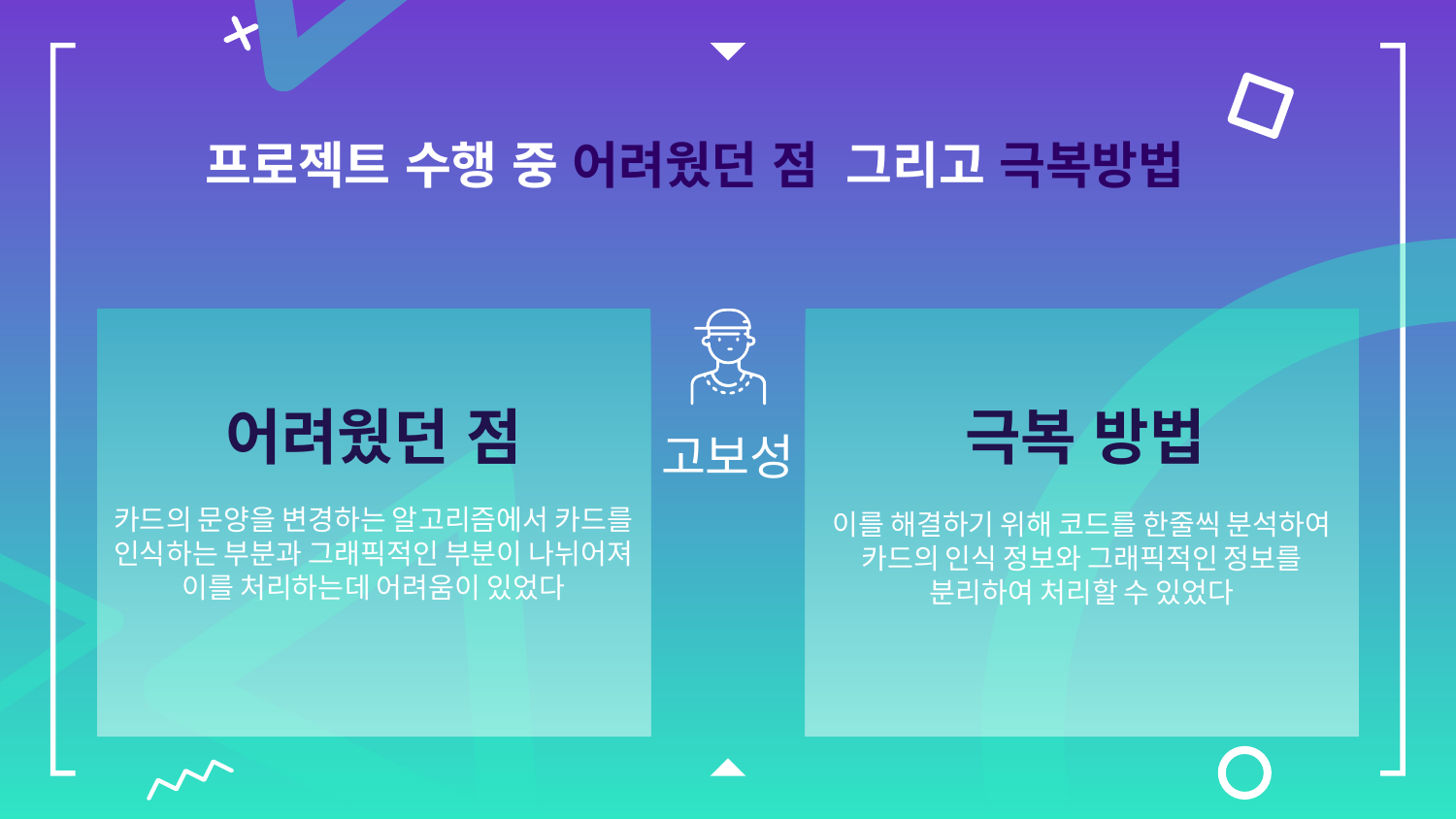

# 프로젝트 수행 중 어려웠던 점  그리고 극복방법

어려웠던 점
극복 방법
고보성
카드의 문양을 변경하는 알고리즘에서 카드를 인식하는 부분과 그래픽적인 부분이 나뉘어져 이를 처리하는데 어려움이 있었다
이를 해결하기 위해 코드를 한줄씩 분석하여 카드의 인식 정보와 그래픽적인 정보를 분리하여 처리할 수 있었다